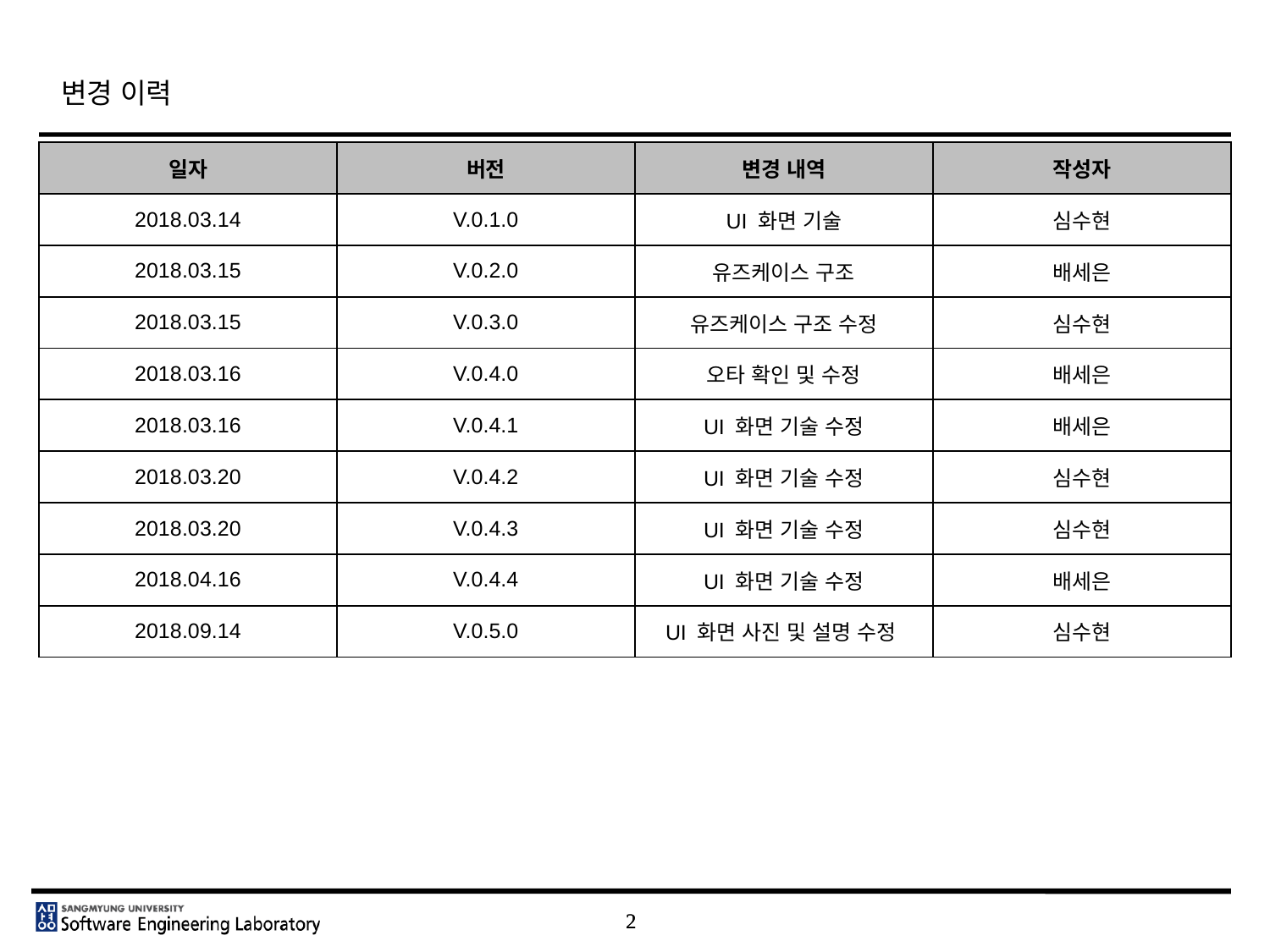

# 변경 이력
| 일자 | 버전 | 변경 내역 | 작성자 |
| --- | --- | --- | --- |
| 2018.03.14 | V.0.1.0 | UI 화면 기술 | 심수현 |
| 2018.03.15 | V.0.2.0 | 유즈케이스 구조 | 배세은 |
| 2018.03.15 | V.0.3.0 | 유즈케이스 구조 수정 | 심수현 |
| 2018.03.16 | V.0.4.0 | 오타 확인 및 수정 | 배세은 |
| 2018.03.16 | V.0.4.1 | UI 화면 기술 수정 | 배세은 |
| 2018.03.20 | V.0.4.2 | UI 화면 기술 수정 | 심수현 |
| 2018.03.20 | V.0.4.3 | UI 화면 기술 수정 | 심수현 |
| 2018.04.16 | V.0.4.4 | UI 화면 기술 수정 | 배세은 |
| 2018.09.14 | V.0.5.0 | UI 화면 사진 및 설명 수정 | 심수현 |